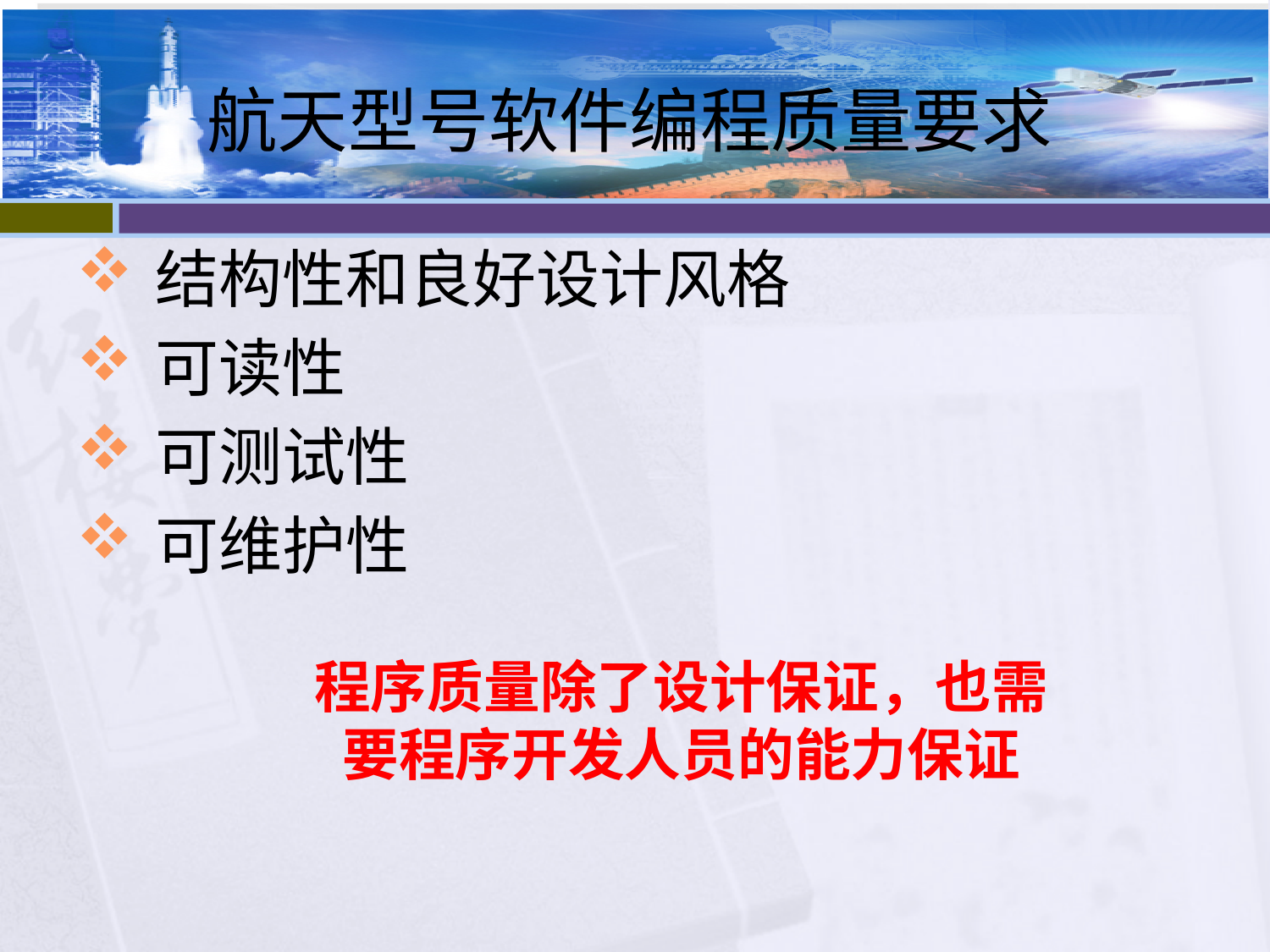

# 航天型号软件编程质量要求

结构性和良好设计风格
可读性
可测试性
可维护性

程序质量除了设计保证，也需要程序开发人员的能力保证